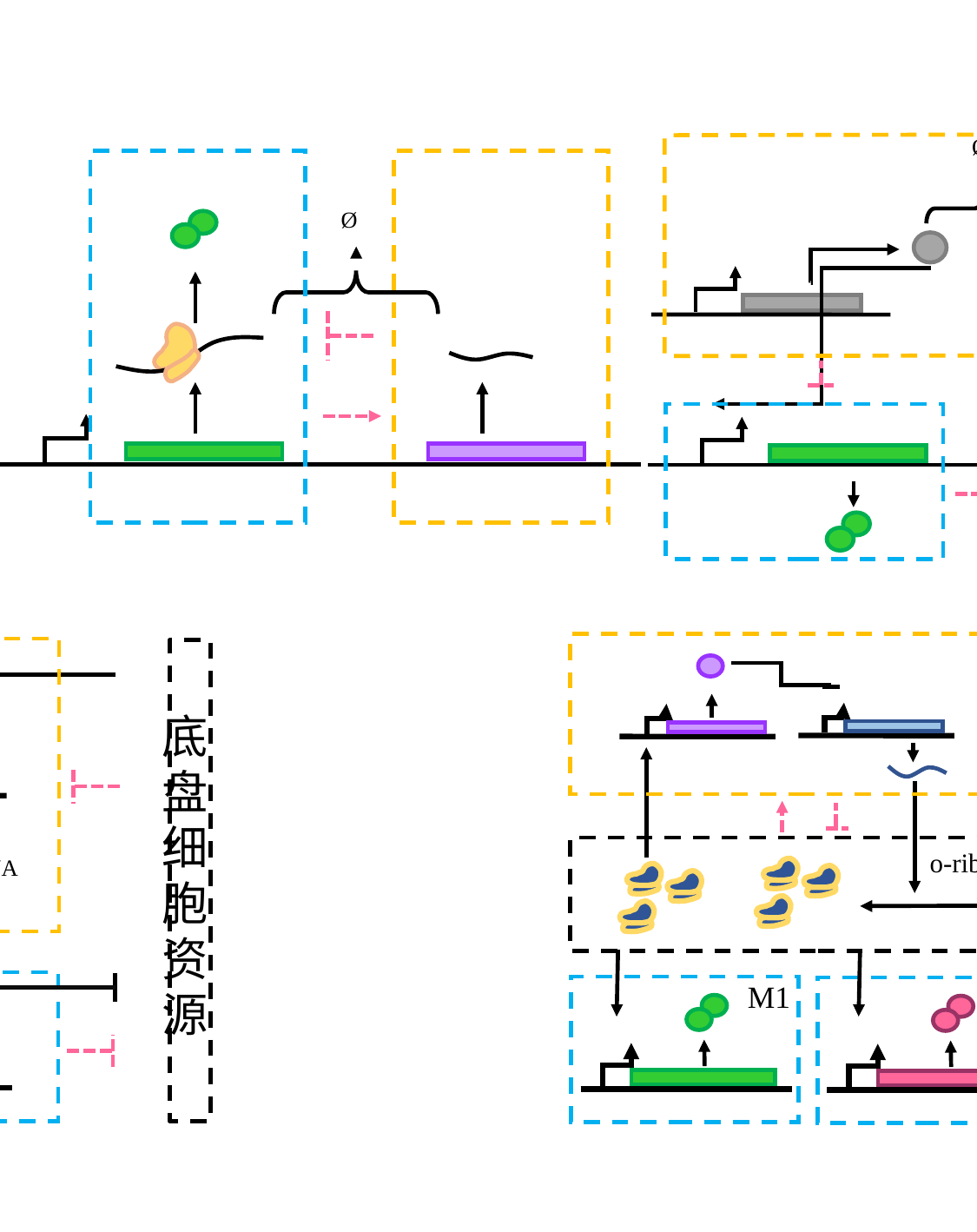

Ø

Ø

控制器

模块

M3
o-ribosome
M2
M1

底盘细胞资源

dCas9
sgRNA